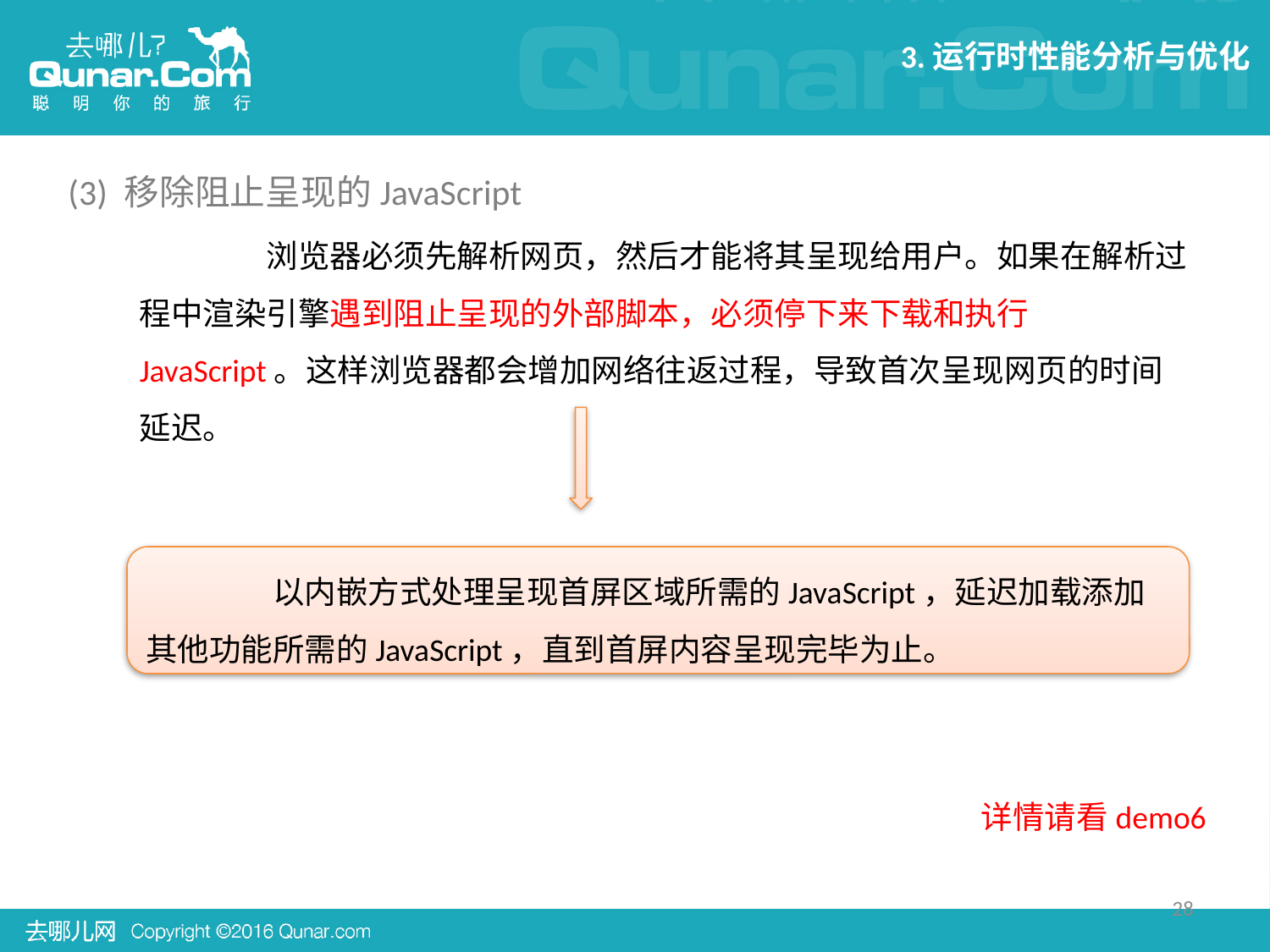

3.运行时性能分析与优化
(3) 移除阻止呈现的JavaScript
	浏览器必须先解析网页，然后才能将其呈现给用户。如果在解析过程中渲染引擎遇到阻止呈现的外部脚本，必须停下来下载和执行JavaScript。这样浏览器都会增加网络往返过程，导致首次呈现网页的时间延迟。

	以内嵌方式处理呈现首屏区域所需的JavaScript，延迟加载添加其他功能所需的JavaScript，直到首屏内容呈现完毕为止。
详情请看demo6
28